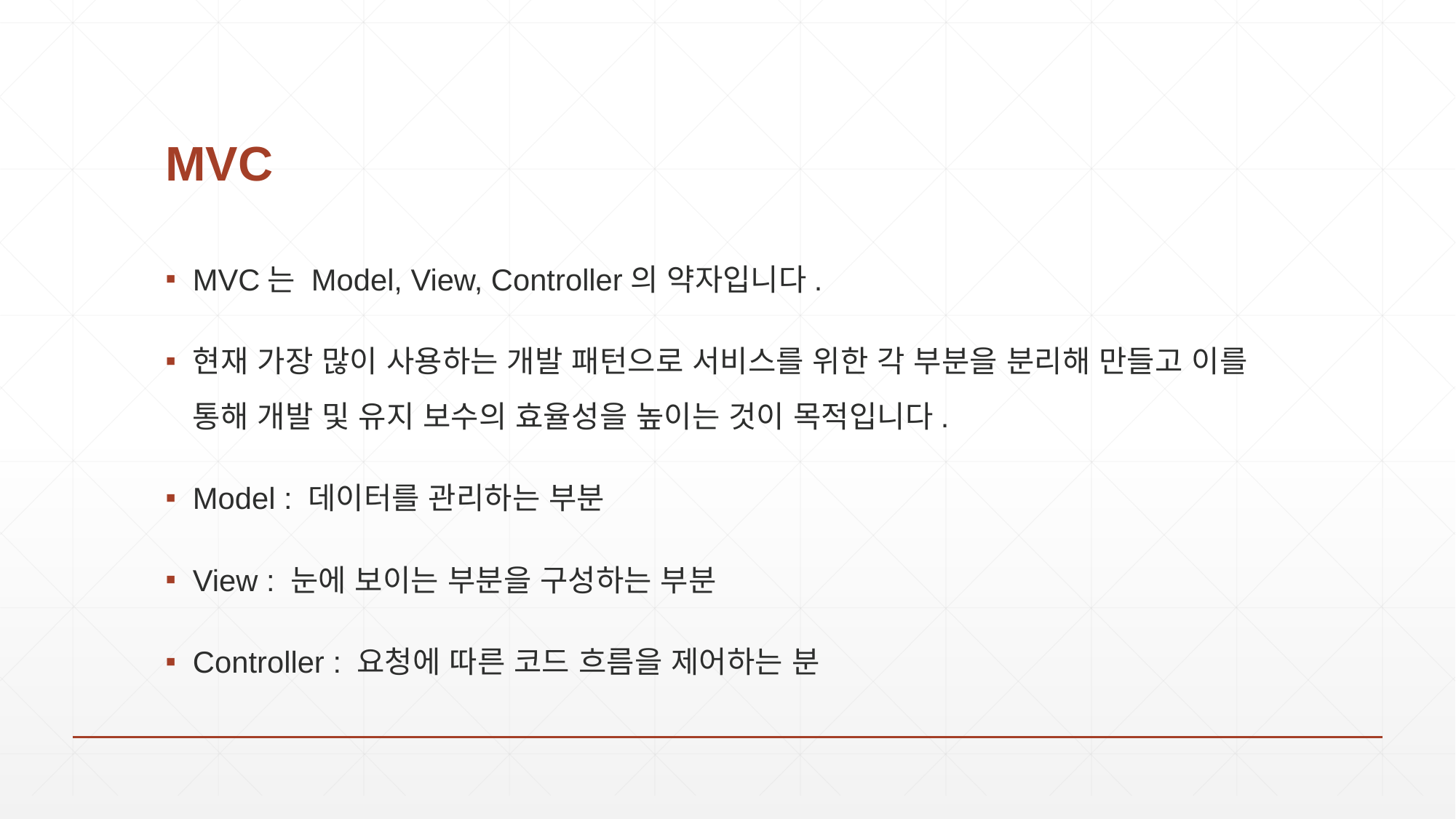

# MVC
MVC는 Model, View, Controller의 약자입니다.
현재 가장 많이 사용하는 개발 패턴으로 서비스를 위한 각 부분을 분리해 만들고 이를 통해 개발 및 유지 보수의 효율성을 높이는 것이 목적입니다.
Model : 데이터를 관리하는 부분
View : 눈에 보이는 부분을 구성하는 부분
Controller : 요청에 따른 코드 흐름을 제어하는 분